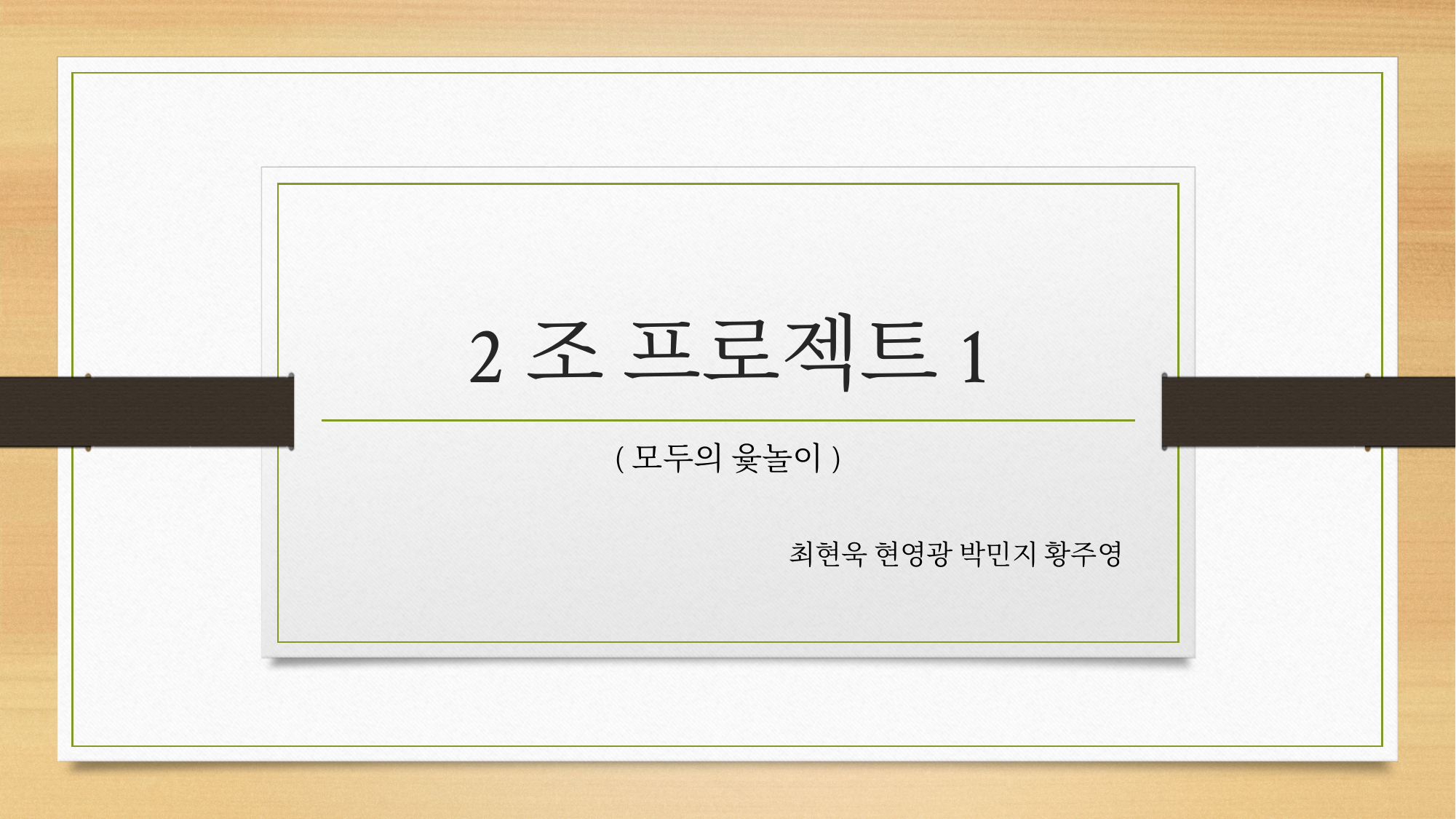

# 2조 프로젝트1
(모두의 윷놀이)

최현욱 현영광 박민지 황주영